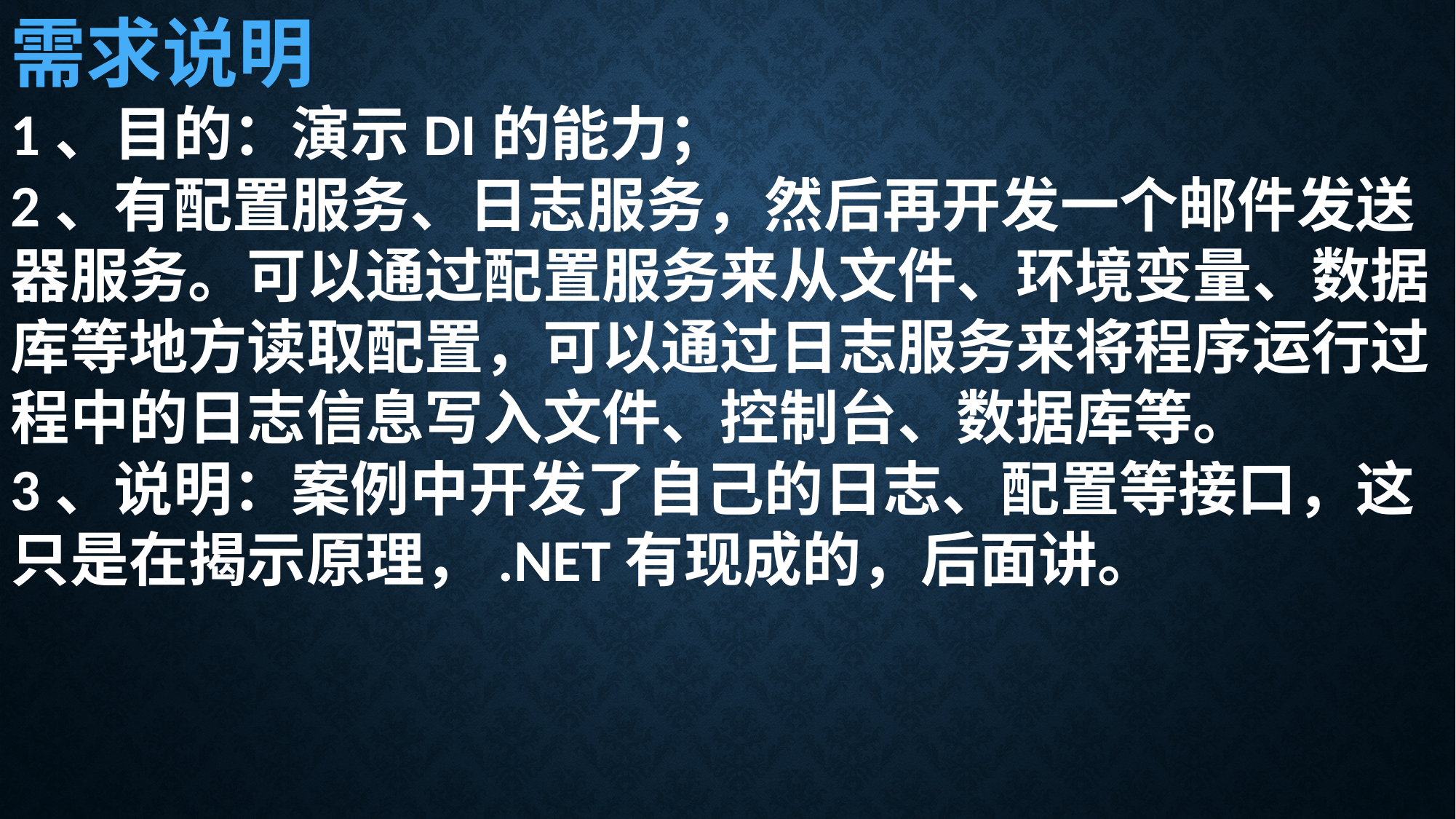

需求说明
1、目的：演示DI的能力；
2、有配置服务、日志服务，然后再开发一个邮件发送器服务。可以通过配置服务来从文件、环境变量、数据库等地方读取配置，可以通过日志服务来将程序运行过程中的日志信息写入文件、控制台、数据库等。
3、说明：案例中开发了自己的日志、配置等接口，这只是在揭示原理，.NET有现成的，后面讲。